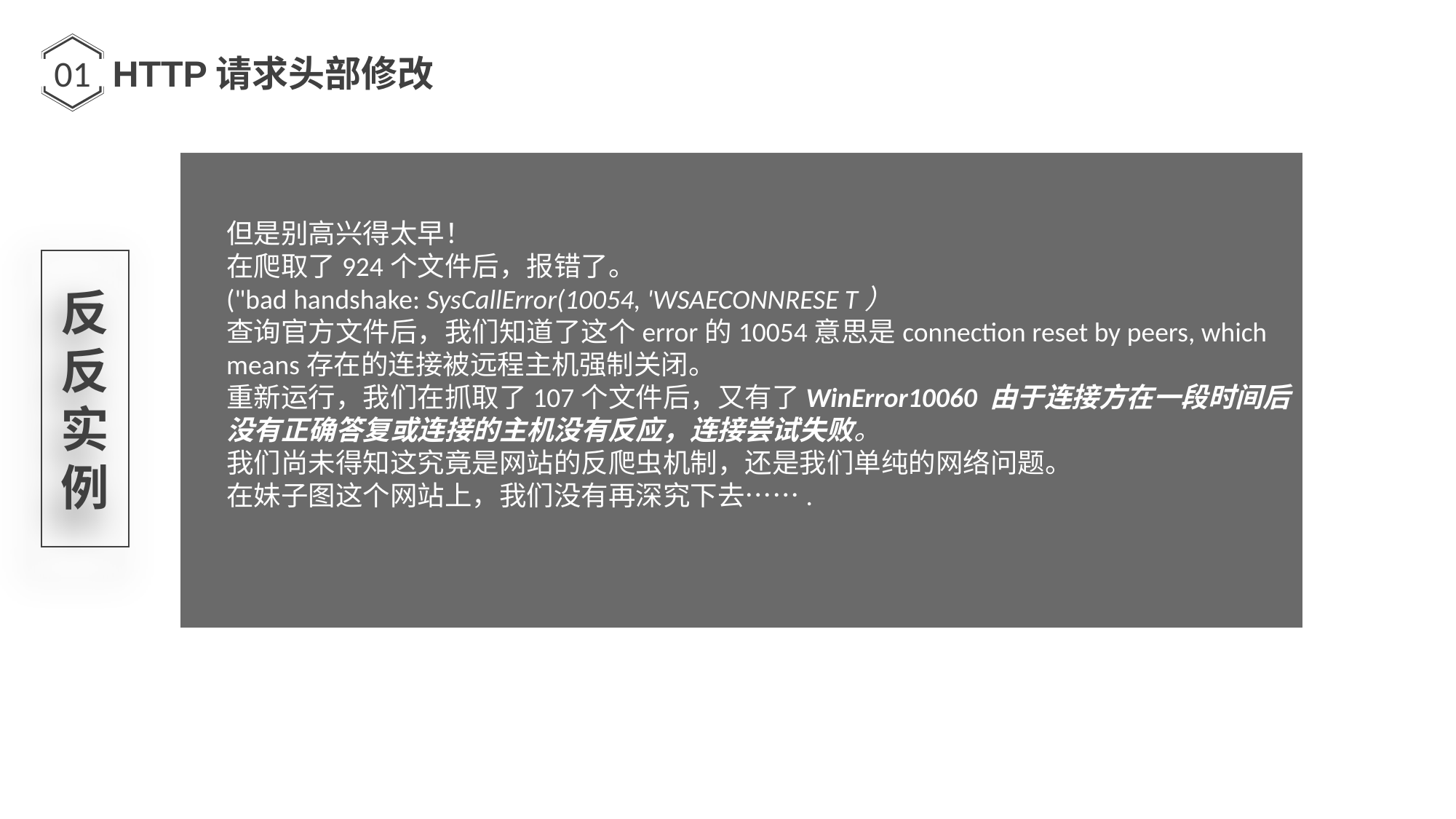

01
HTTP请求头部修改

但是别高兴得太早！
在爬取了924个文件后，报错了。
("bad handshake: SysCallError(10054, 'WSAECONNRESE T）
查询官方文件后，我们知道了这个error的10054意思是connection reset by peers, which means存在的连接被远程主机强制关闭。
重新运行，我们在抓取了107个文件后，又有了WinError10060 由于连接方在一段时间后没有正确答复或连接的主机没有反应，连接尝试失败。
我们尚未得知这究竟是网站的反爬虫机制，还是我们单纯的网络问题。
在妹子图这个网站上，我们没有再深究下去…….
反反实例